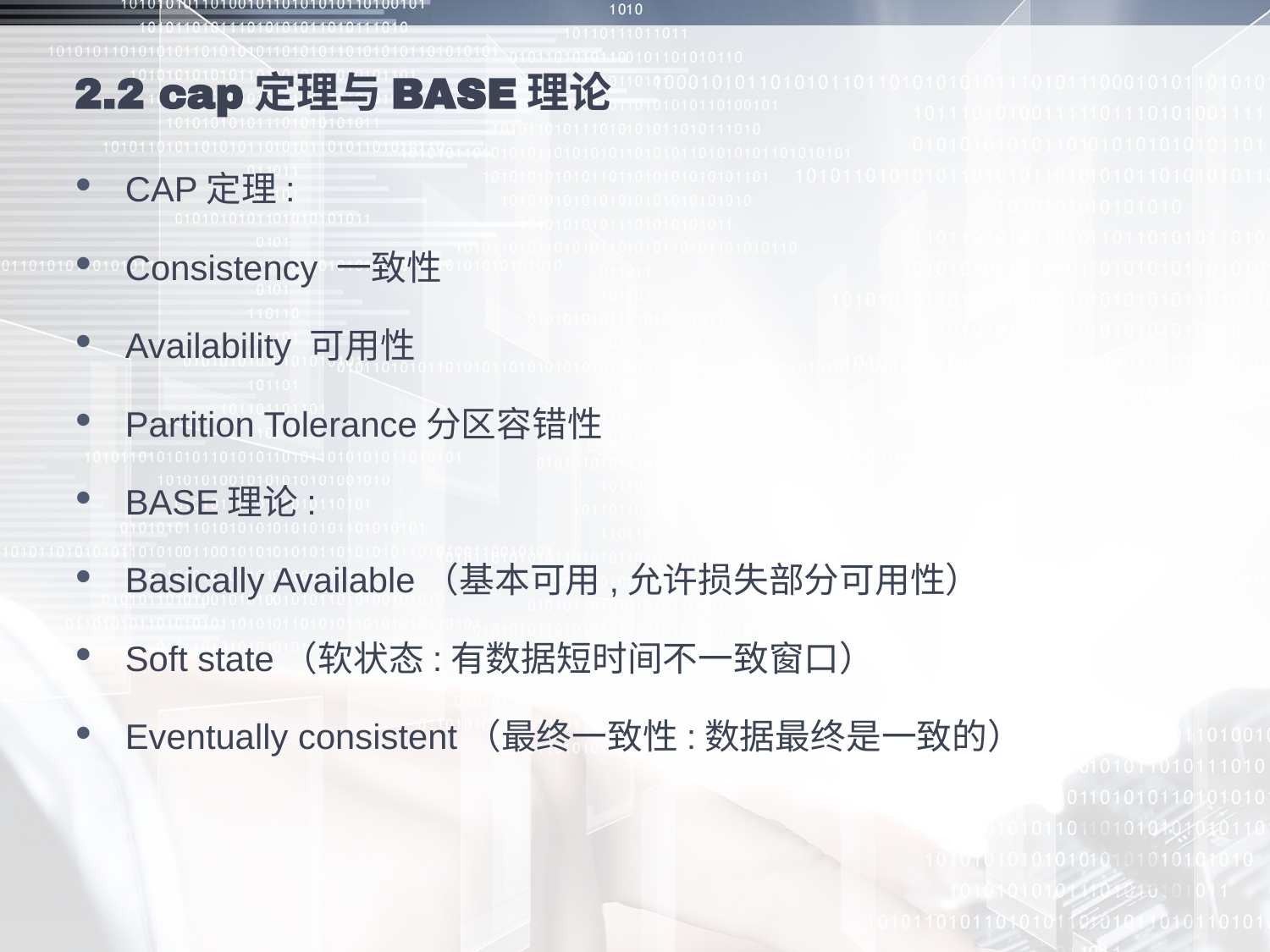

# 2.2 cap定理与BASE理论
CAP定理:
Consistency 一致性
Availability 可用性
Partition Tolerance分区容错性
BASE理论:
Basically Available（基本可用,允许损失部分可用性）
Soft state（软状态:有数据短时间不一致窗口）
Eventually consistent（最终一致性:数据最终是一致的）